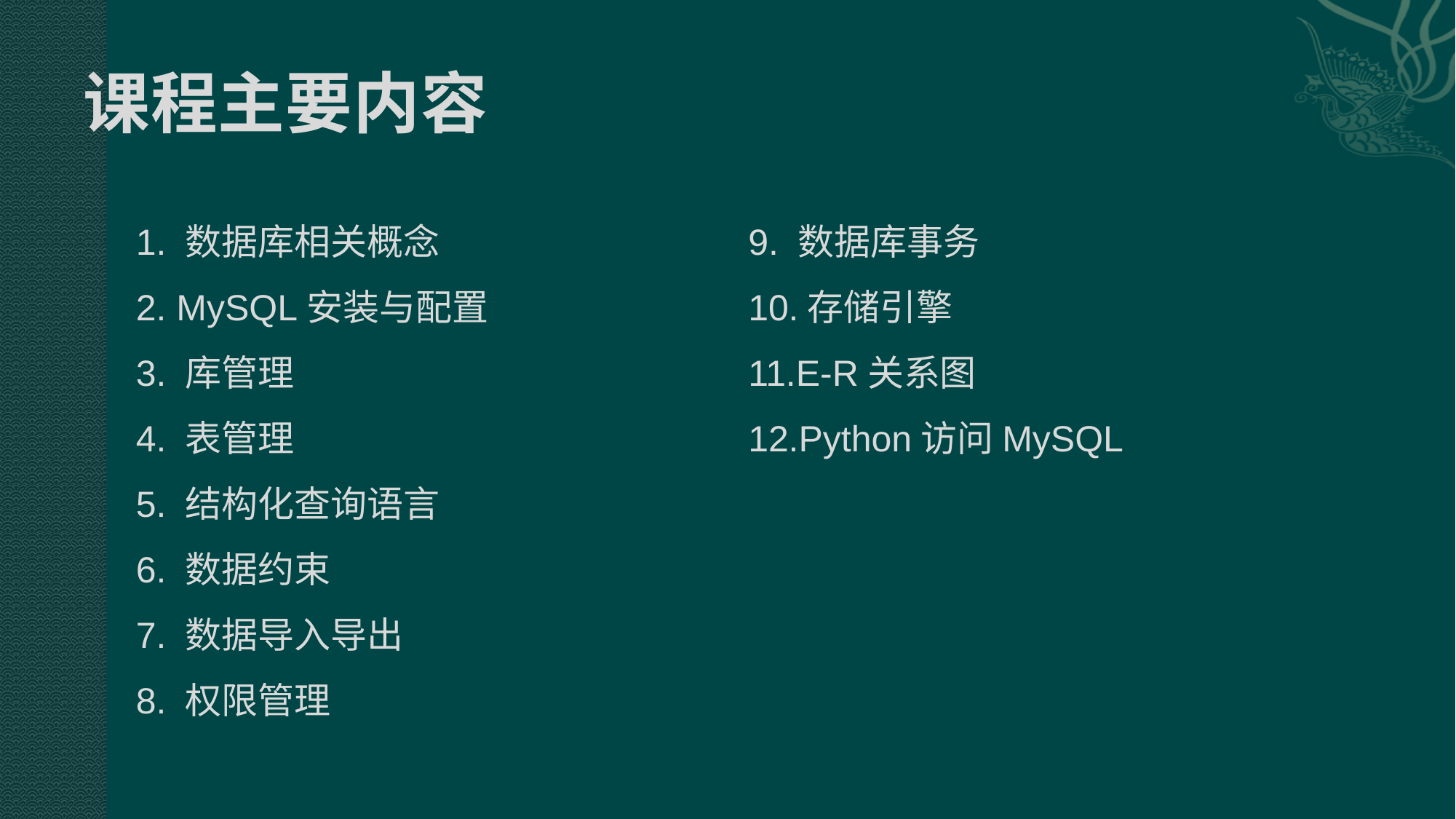

# 课程主要内容
1. 数据库相关概念
2. MySQL安装与配置
3. 库管理
4. 表管理
5. 结构化查询语言
6. 数据约束
7. 数据导入导出
8. 权限管理
9. 数据库事务
10.存储引擎
11.E-R关系图
12.Python访问MySQL